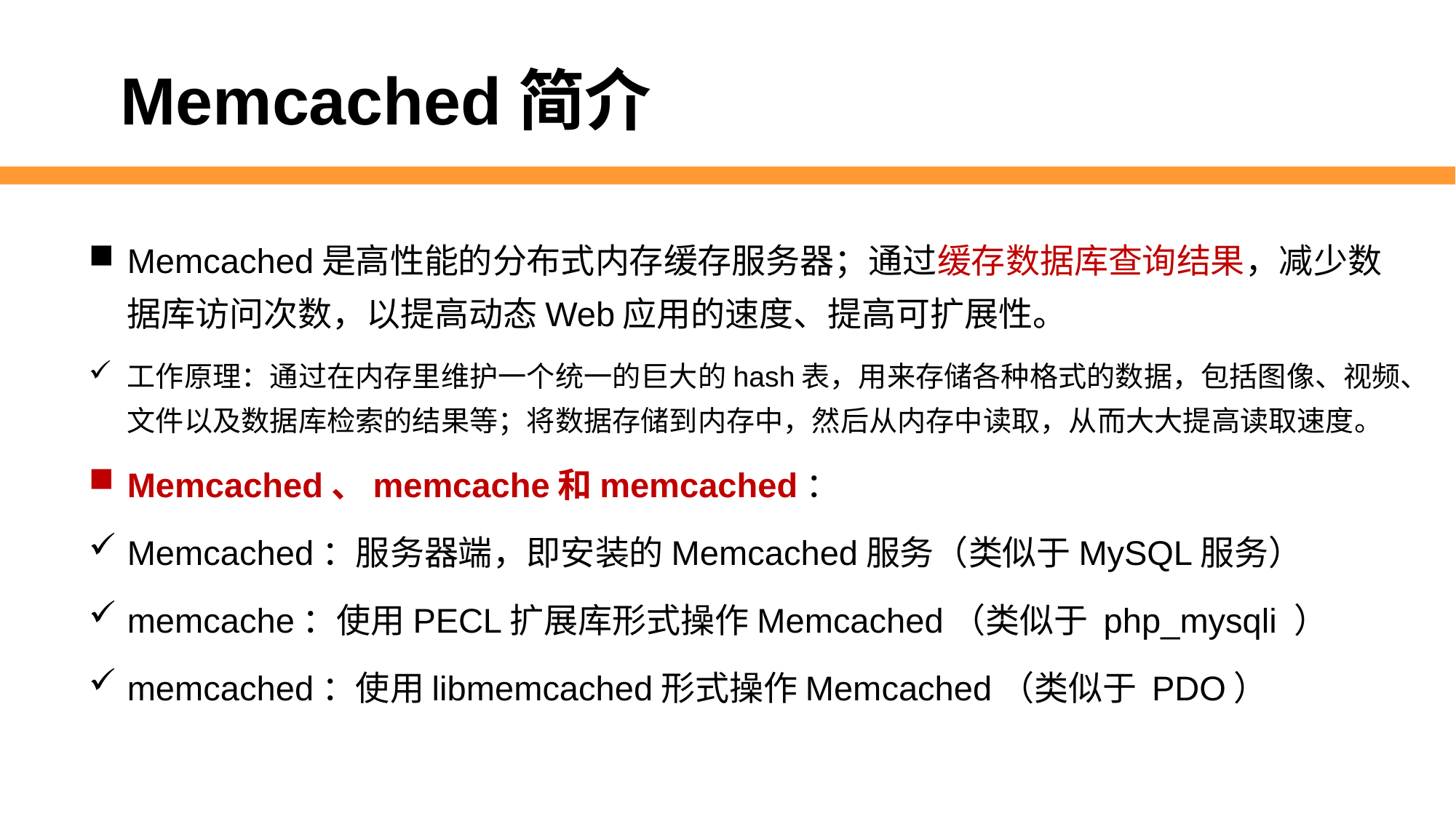

Memcached简介
Memcached是高性能的分布式内存缓存服务器；通过缓存数据库查询结果，减少数据库访问次数，以提高动态Web应用的速度、提高可扩展性。
工作原理：通过在内存里维护一个统一的巨大的hash表，用来存储各种格式的数据，包括图像、视频、文件以及数据库检索的结果等；将数据存储到内存中，然后从内存中读取，从而大大提高读取速度。
Memcached、memcache和memcached：
Memcached：服务器端，即安装的Memcached服务（类似于MySQL服务）
memcache：使用PECL扩展库形式操作Memcached（类似于 php_mysqli ）
memcached：使用libmemcached形式操作Memcached（类似于 PDO）